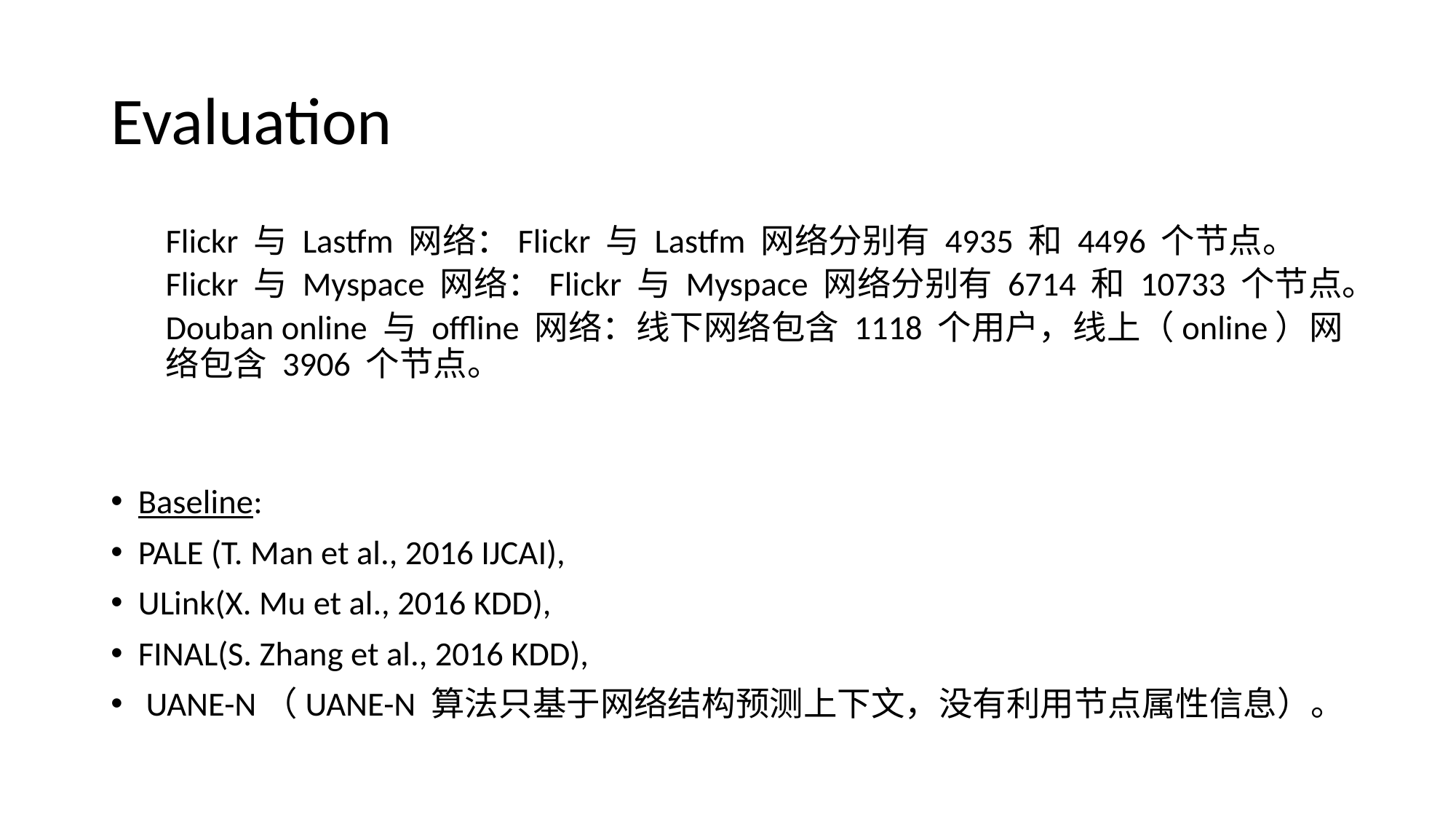

# Evaluation
Flickr 与 Lastfm 网络：Flickr 与 Lastfm 网络分别有 4935 和 4496 个节点。
Flickr 与 Myspace 网络：Flickr 与 Myspace 网络分别有 6714 和 10733 个节点。
Douban online 与 offline 网络：线下网络包含 1118 个用户，线上（online）网络包含 3906 个节点。

Baseline:
PALE (T. Man et al., 2016 IJCAI),
ULink(X. Mu et al., 2016 KDD),
FINAL(S. Zhang et al., 2016 KDD),
 UANE-N（UANE-N 算法只基于网络结构预测上下文，没有利用节点属性信息）。